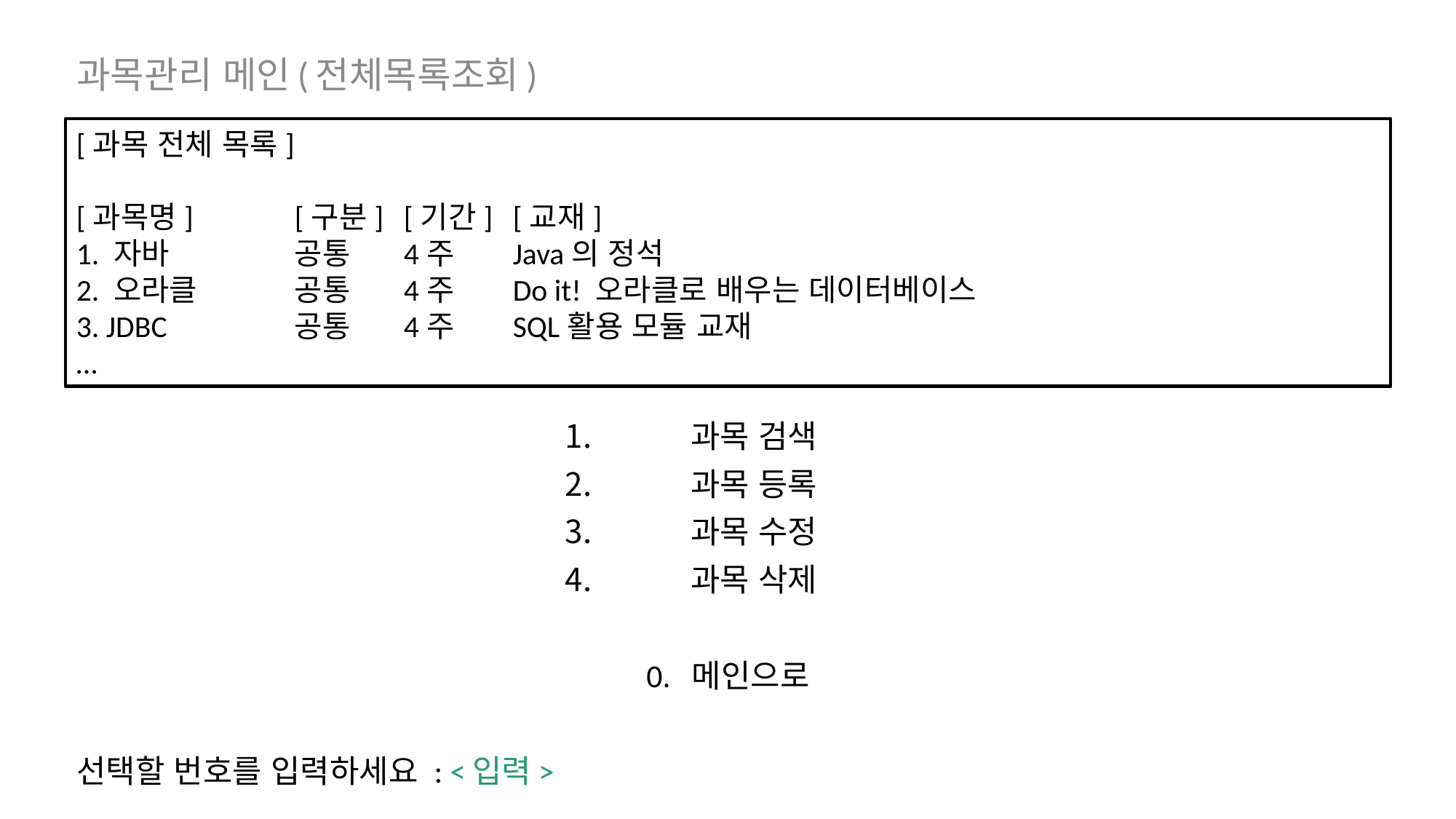

과목관리 메인(전체목록조회)
[과목 전체 목록]

[과목명]	[구분]	[기간]	[교재]
1. 자바 		공통	4주	Java의 정석
2. 오라클	공통	4주	Do it! 오라클로 배우는 데이터베이스
3. JDBC		공통	4주	SQL활용 모듈 교재
…
과목 검색
과목 등록
과목 수정
과목 삭제

0.  메인으로

선택할 번호를 입력하세요 : <입력>